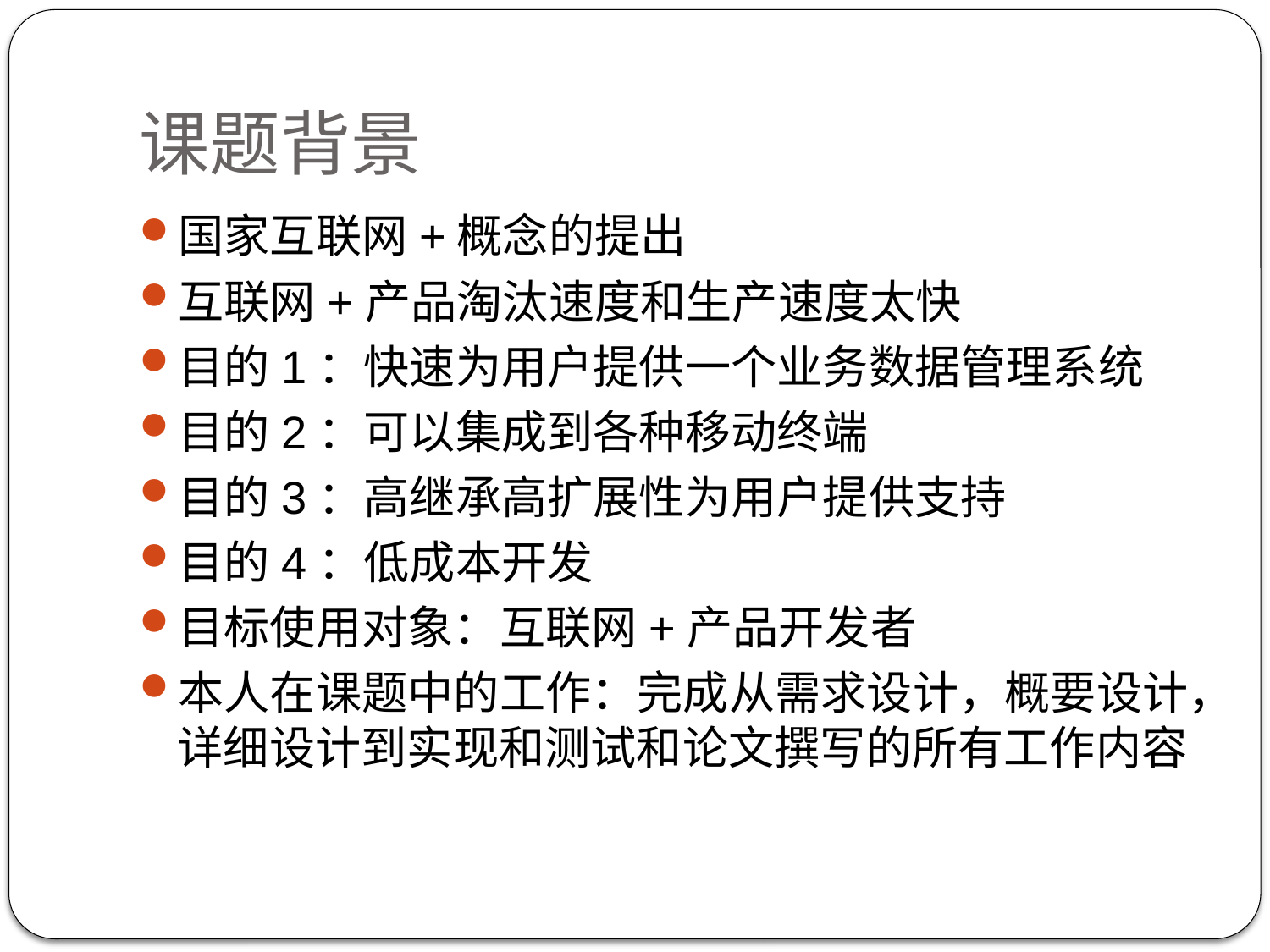

# 课题背景
国家互联网+概念的提出
互联网+产品淘汰速度和生产速度太快
目的1：快速为用户提供一个业务数据管理系统
目的2：可以集成到各种移动终端
目的3：高继承高扩展性为用户提供支持
目的4：低成本开发
目标使用对象：互联网+产品开发者
本人在课题中的工作：完成从需求设计，概要设计，详细设计到实现和测试和论文撰写的所有工作内容